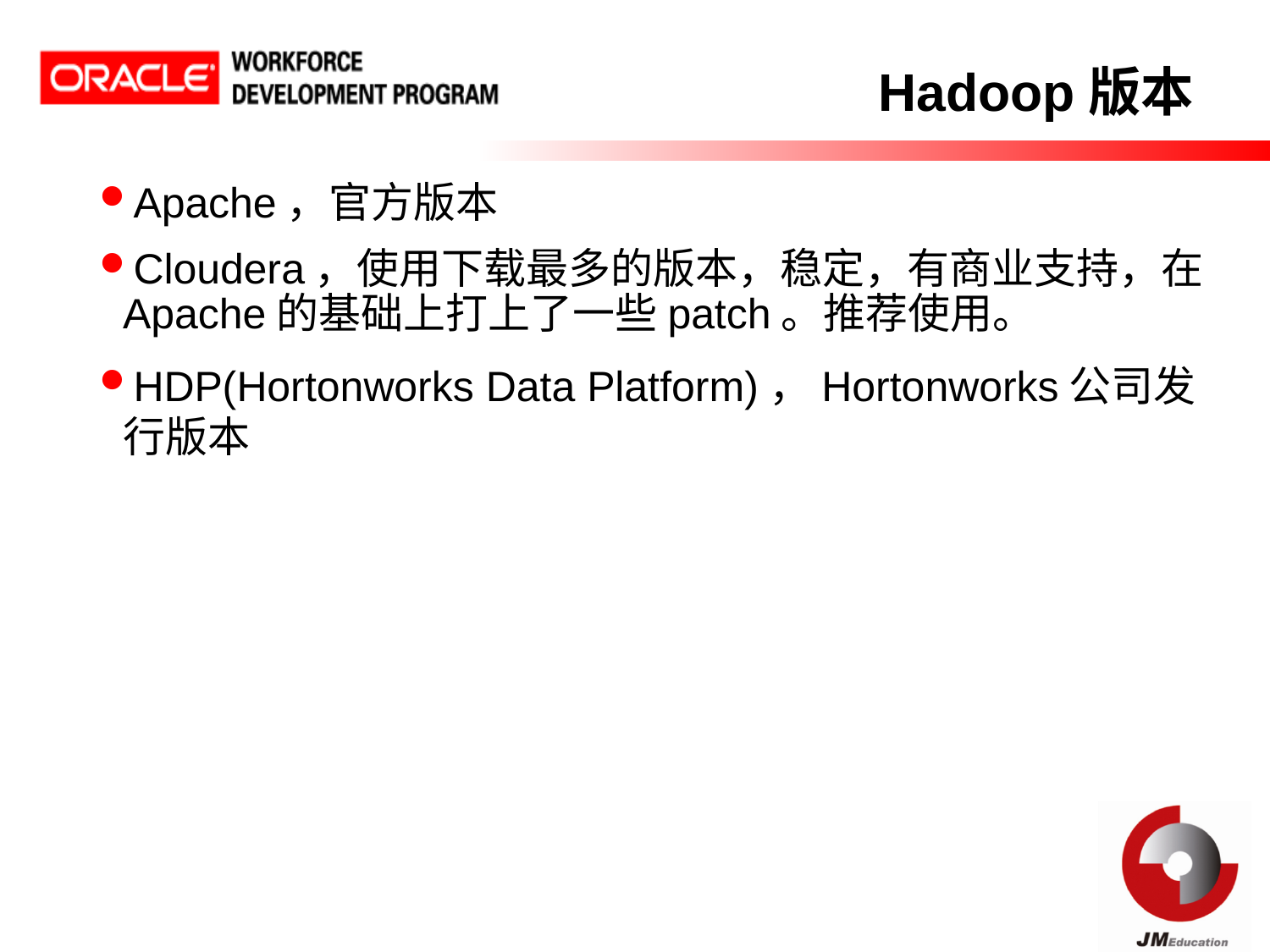

Hadoop版本
Apache，官方版本
Cloudera，使用下载最多的版本，稳定，有商业支持，在Apache的基础上打上了一些patch。推荐使用。
HDP(Hortonworks Data Platform)，Hortonworks公司发行版本